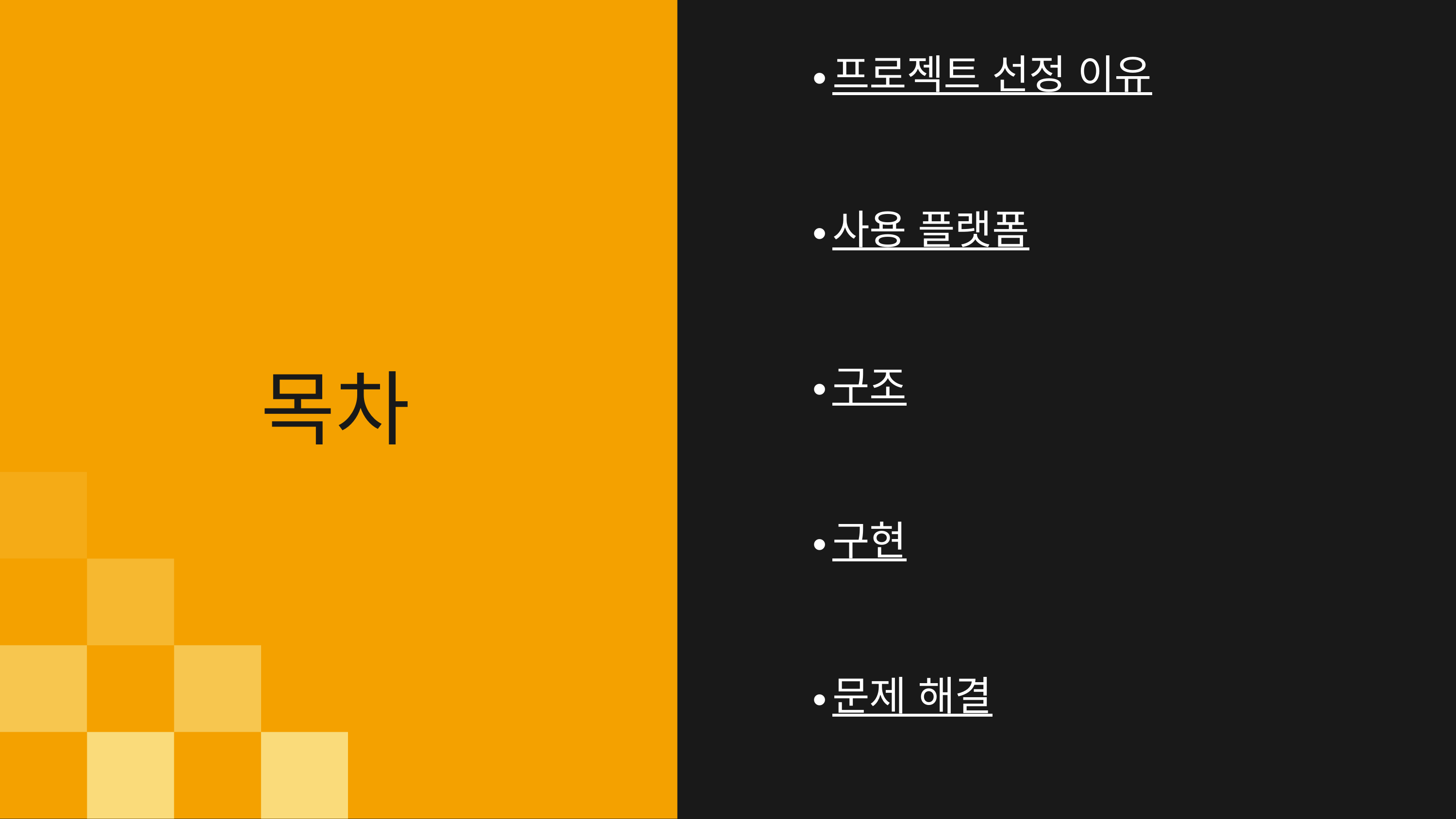

프로젝트 선정 이유
사용 플랫폼
목차
구조

구현

문제 해결